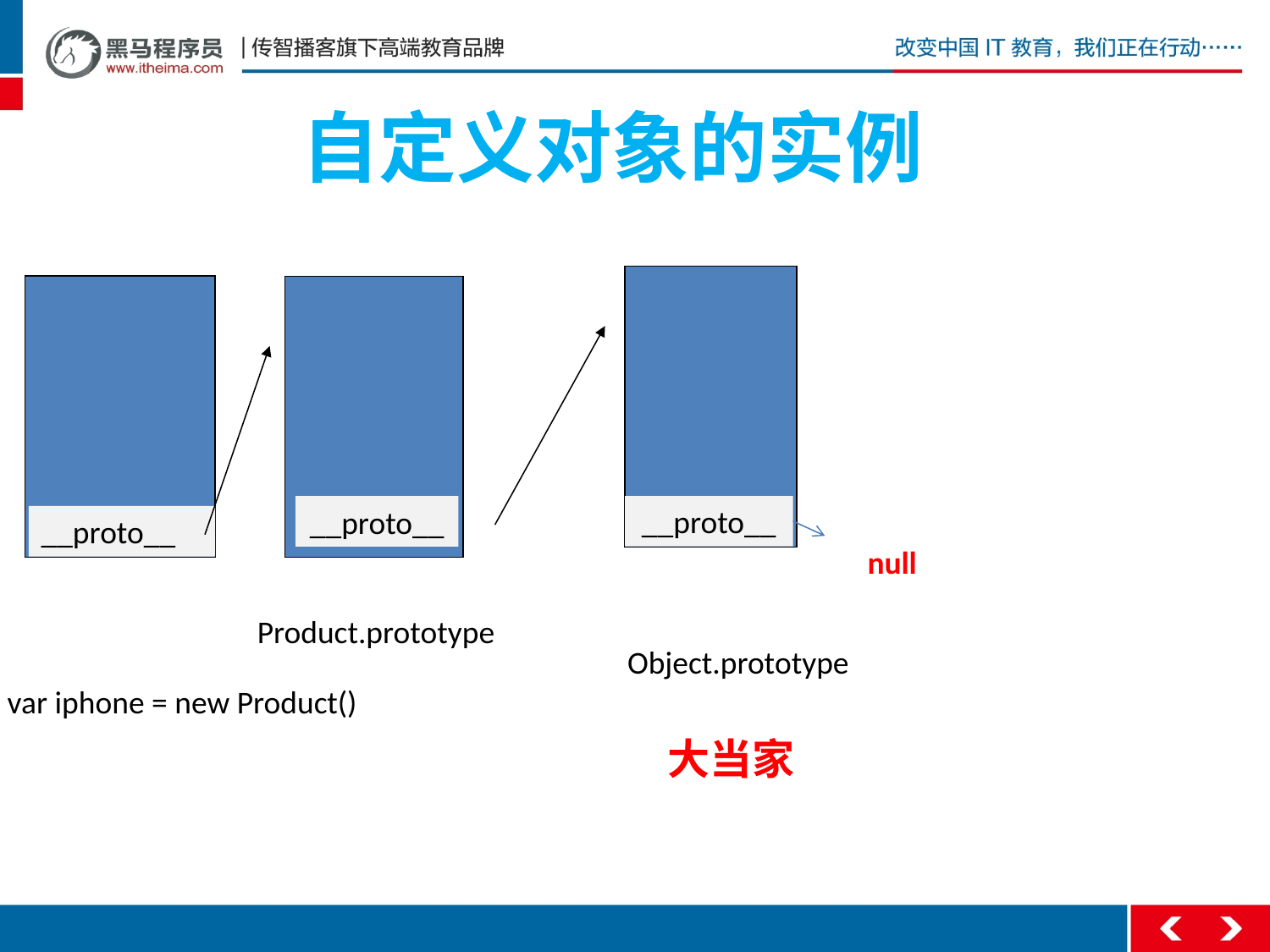

# 自定义对象的实例

__proto__
__proto__
__proto__
null
Product.prototype
Object.prototype
var iphone = new Product()
大当家